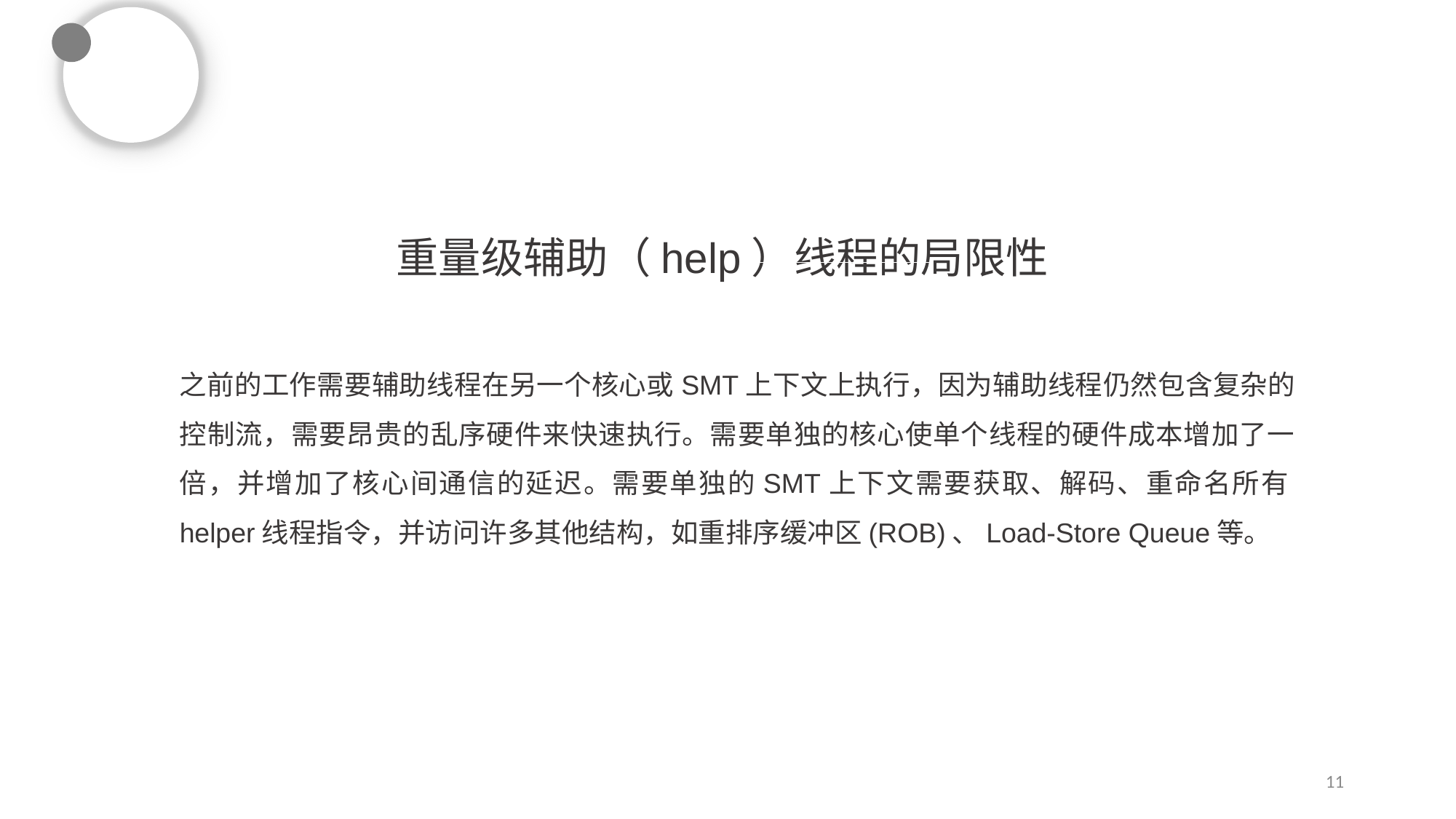

重量级辅助（help）线程的局限性
之前的工作需要辅助线程在另一个核心或SMT上下文上执行，因为辅助线程仍然包含复杂的控制流，需要昂贵的乱序硬件来快速执行。需要单独的核心使单个线程的硬件成本增加了一倍，并增加了核心间通信的延迟。需要单独的SMT上下文需要获取、解码、重命名所有helper线程指令，并访问许多其他结构，如重排序缓冲区(ROB)、Load-Store Queue等。

11